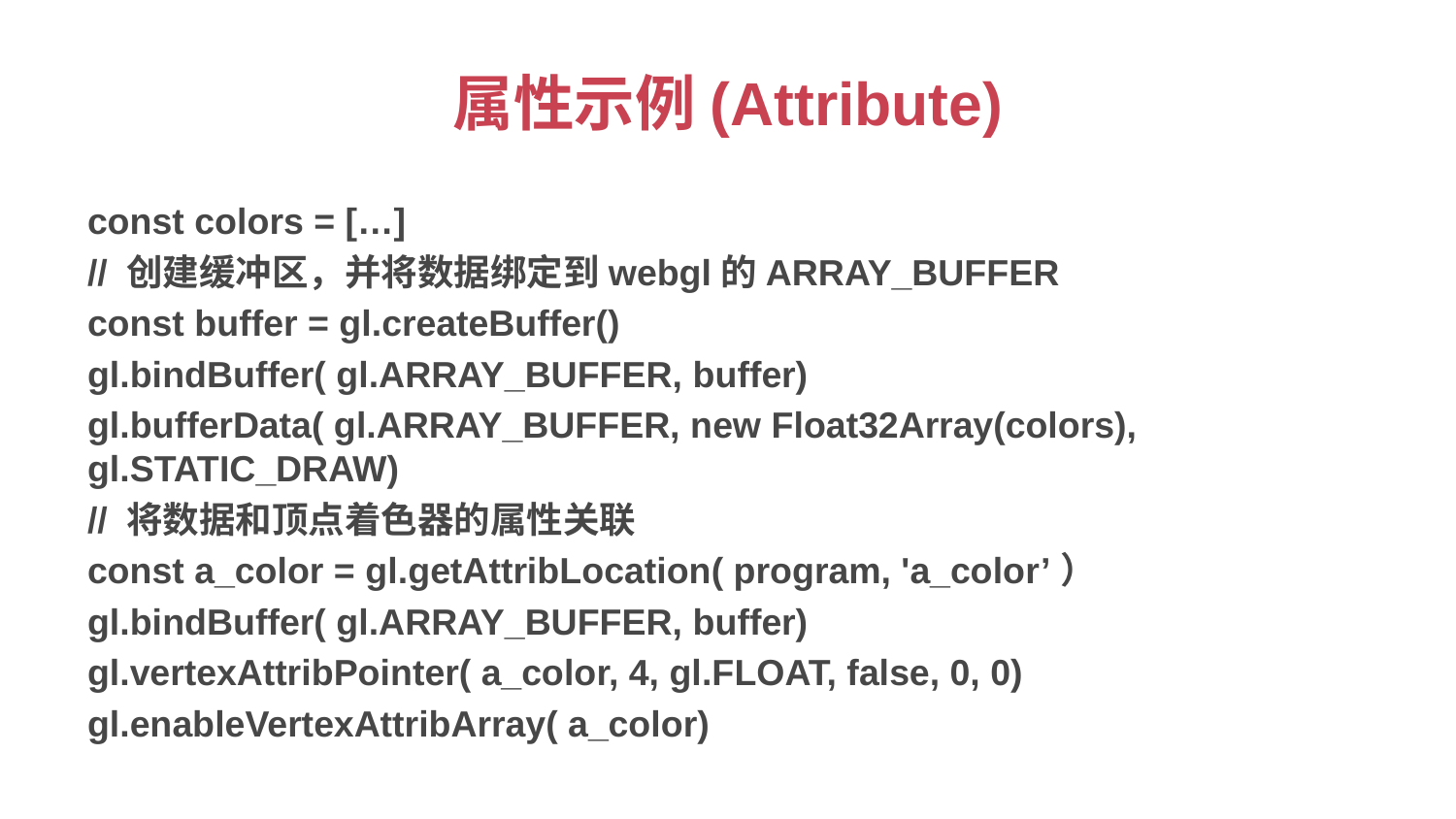

# 属性示例(Attribute)
const colors = […]
// 创建缓冲区，并将数据绑定到webgl的ARRAY_BUFFER
const buffer = gl.createBuffer()
gl.bindBuffer( gl.ARRAY_BUFFER, buffer)
gl.bufferData( gl.ARRAY_BUFFER, new Float32Array(colors), gl.STATIC_DRAW)
// 将数据和顶点着色器的属性关联
const a_color = gl.getAttribLocation( program, 'a_color’）
gl.bindBuffer( gl.ARRAY_BUFFER, buffer)
gl.vertexAttribPointer( a_color, 4, gl.FLOAT, false, 0, 0)
gl.enableVertexAttribArray( a_color)